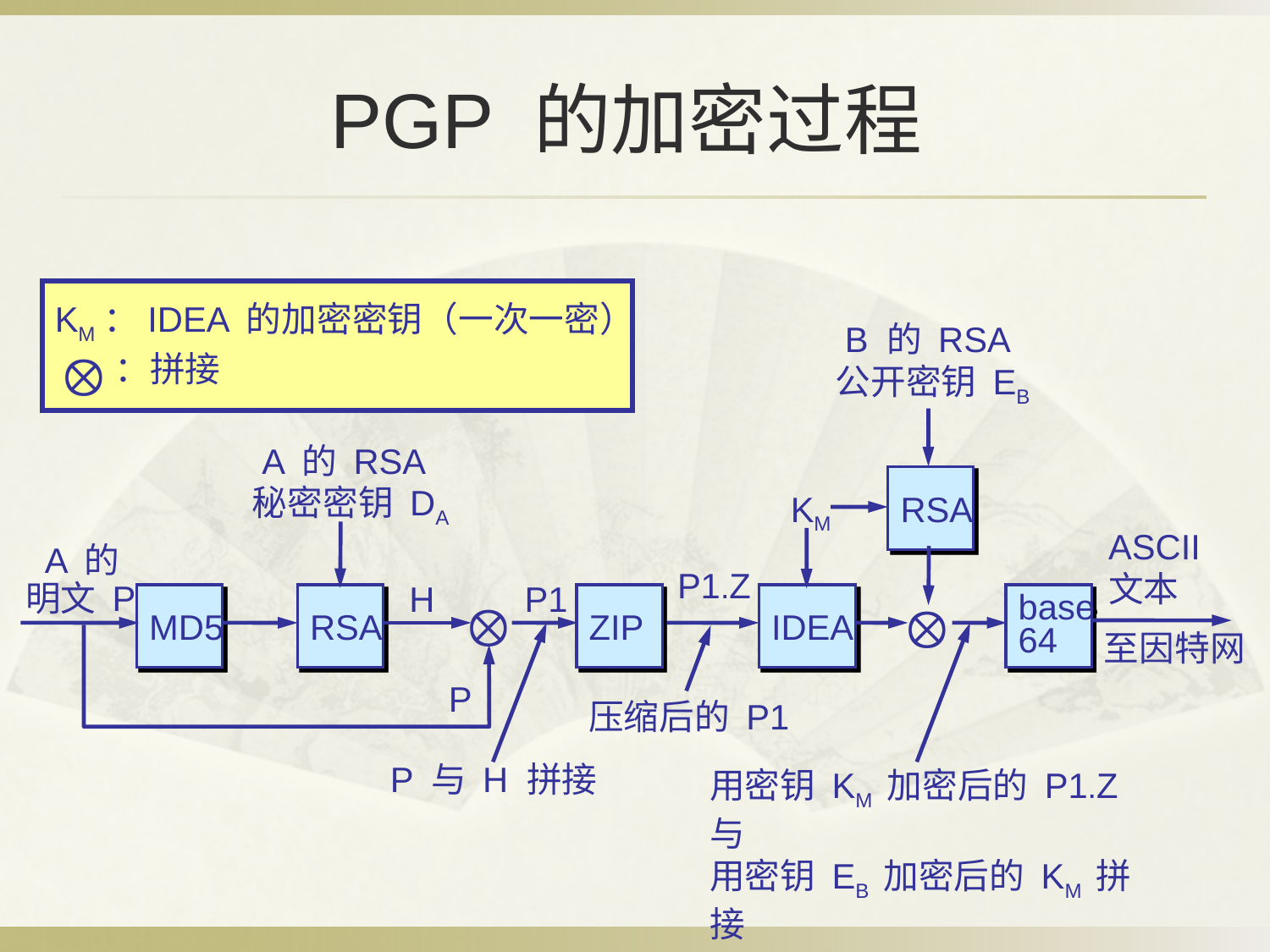

# PGP 的加密过程

KM：IDEA 的加密密钥（一次一密）
 B 的 RSA
公开密钥 EB
⊗
：拼接
 A 的 RSA
秘密密钥 DA

RSA
KM

ASCII
文本
  A 的
明文 P

P1.Z

H
P1
⊗
⊗
MD5
RSA
ZIP
IDEA
base
64
至因特网

P
压缩后的 P1
P 与 H 拼接
用密钥 KM 加密后的 P1.Z 与
用密钥 EB 加密后的 KM 拼接